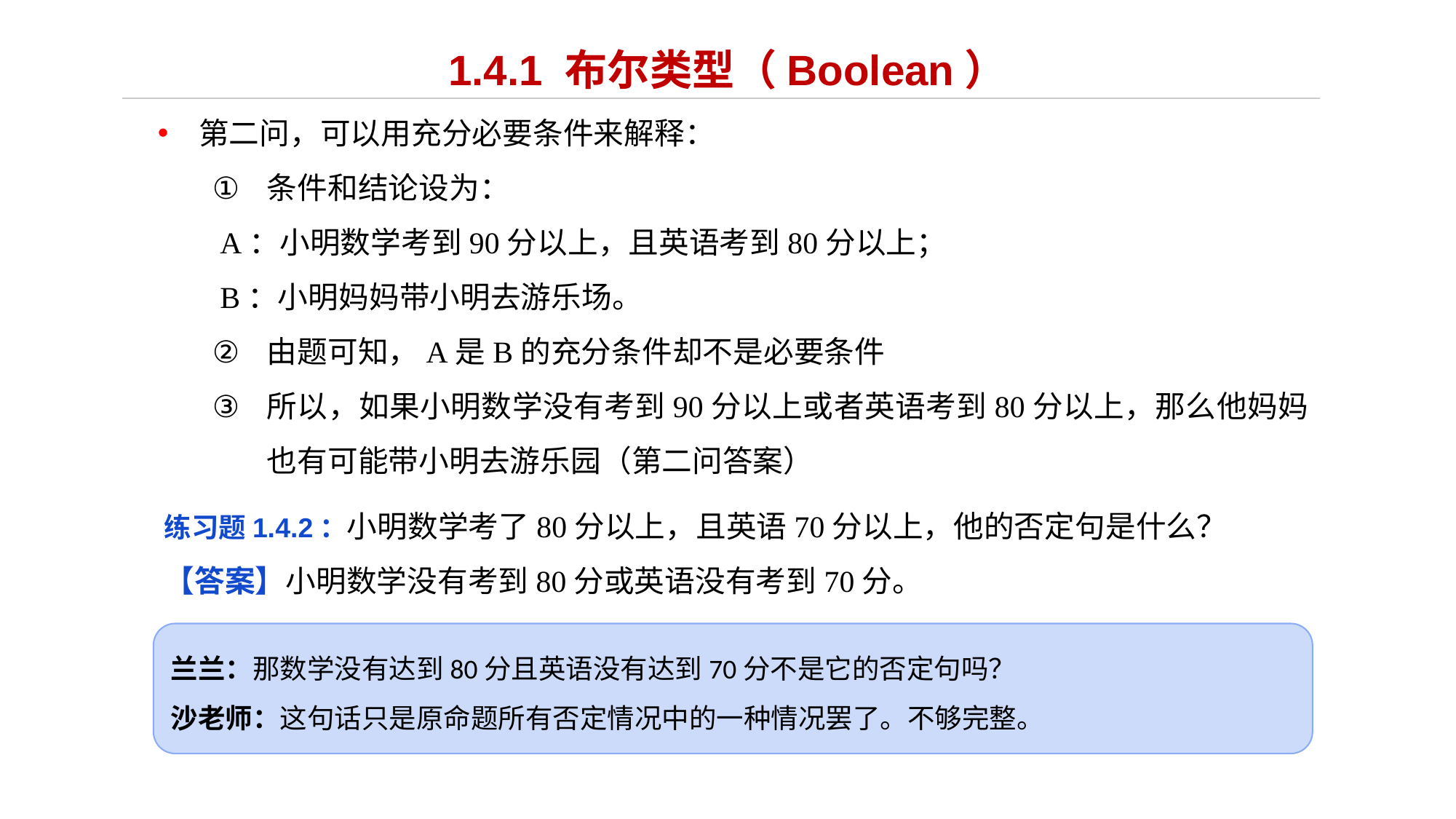

# 1.4.1 布尔类型（Boolean）
第二问，可以用充分必要条件来解释：
条件和结论设为：
 A：小明数学考到90分以上，且英语考到80分以上；
 B：小明妈妈带小明去游乐场。
由题可知，A是B的充分条件却不是必要条件
所以，如果小明数学没有考到90分以上或者英语考到80分以上，那么他妈妈也有可能带小明去游乐园（第二问答案）
练习题1.4.2：小明数学考了80分以上，且英语70分以上，他的否定句是什么？
【答案】小明数学没有考到80分或英语没有考到70分。
兰兰：那数学没有达到80分且英语没有达到70分不是它的否定句吗？
沙老师：这句话只是原命题所有否定情况中的一种情况罢了。不够完整。